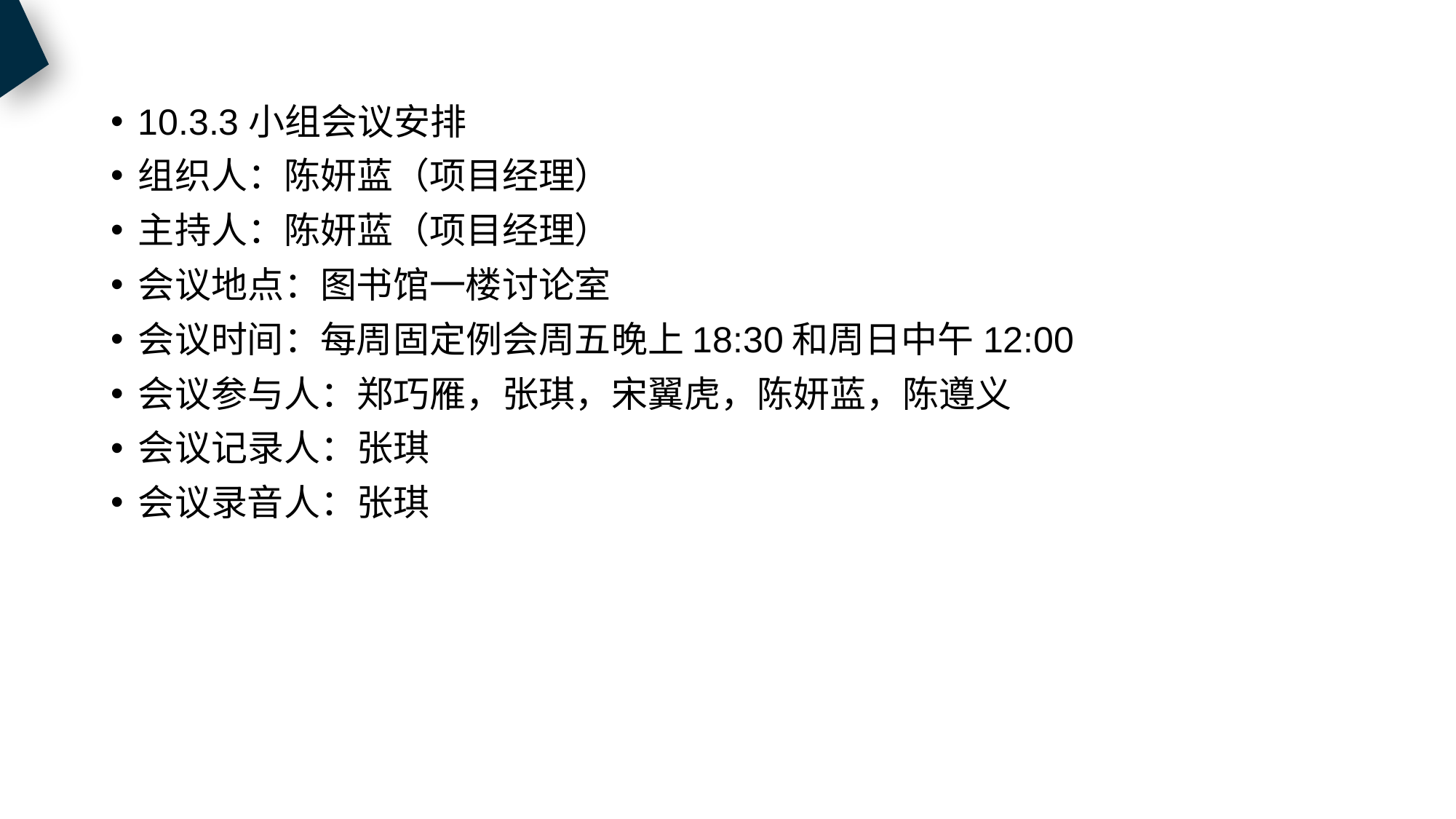

10.3.3小组会议安排
组织人：陈妍蓝（项目经理）
主持人：陈妍蓝（项目经理）
会议地点：图书馆一楼讨论室
会议时间：每周固定例会周五晚上18:30和周日中午12:00
会议参与人：郑巧雁，张琪，宋翼虎，陈妍蓝，陈遵义
会议记录人：张琪
会议录音人：张琪